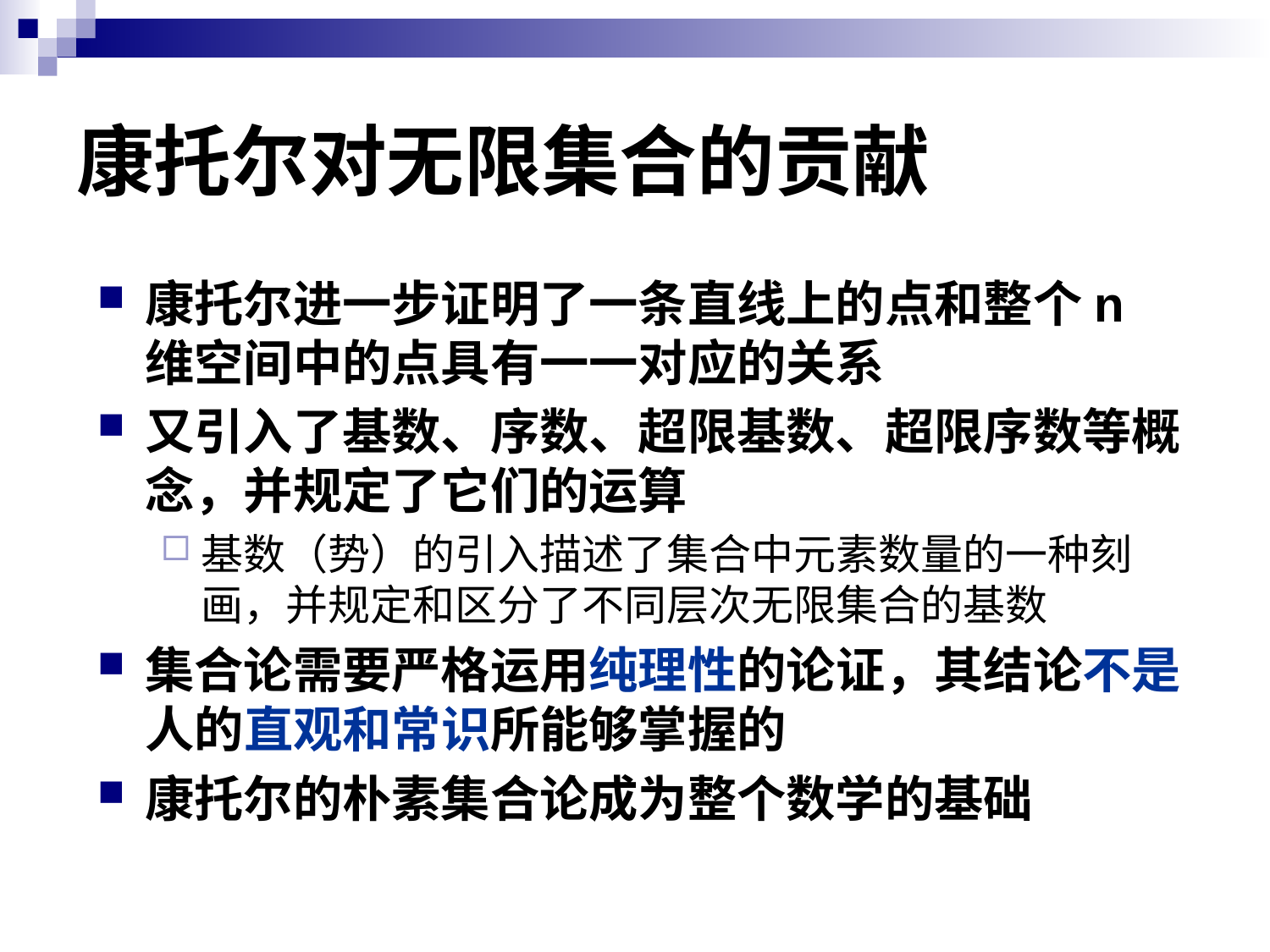

# 康托尔对无限集合的贡献
康托尔进一步证明了一条直线上的点和整个n维空间中的点具有一一对应的关系
又引入了基数、序数、超限基数、超限序数等概念，并规定了它们的运算
基数（势）的引入描述了集合中元素数量的一种刻画，并规定和区分了不同层次无限集合的基数
集合论需要严格运用纯理性的论证，其结论不是人的直观和常识所能够掌握的
康托尔的朴素集合论成为整个数学的基础
5